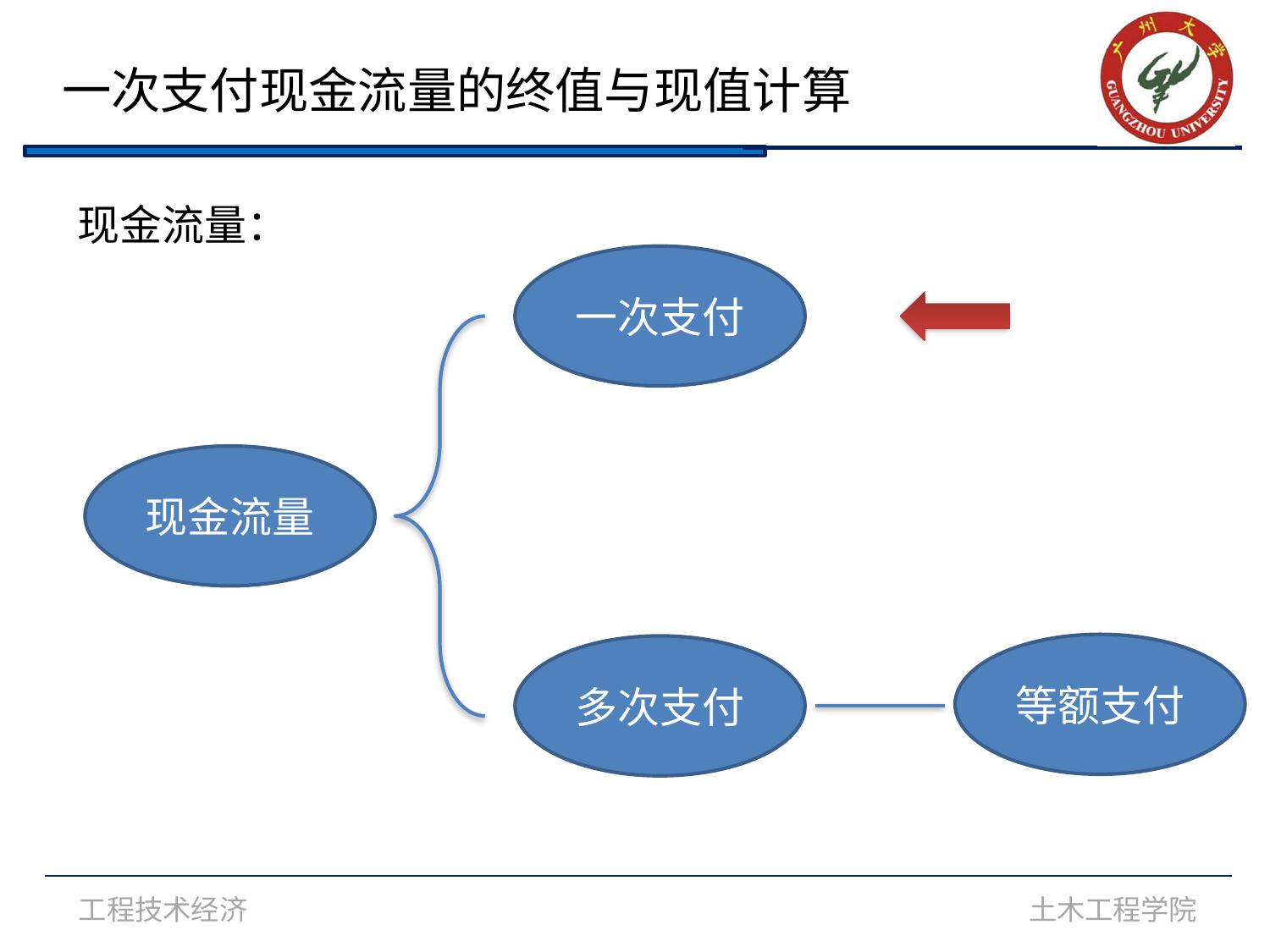

一次支付现金流量的终值与现值计算
现金流量：
一次支付

现金流量
等额支付
多次支付